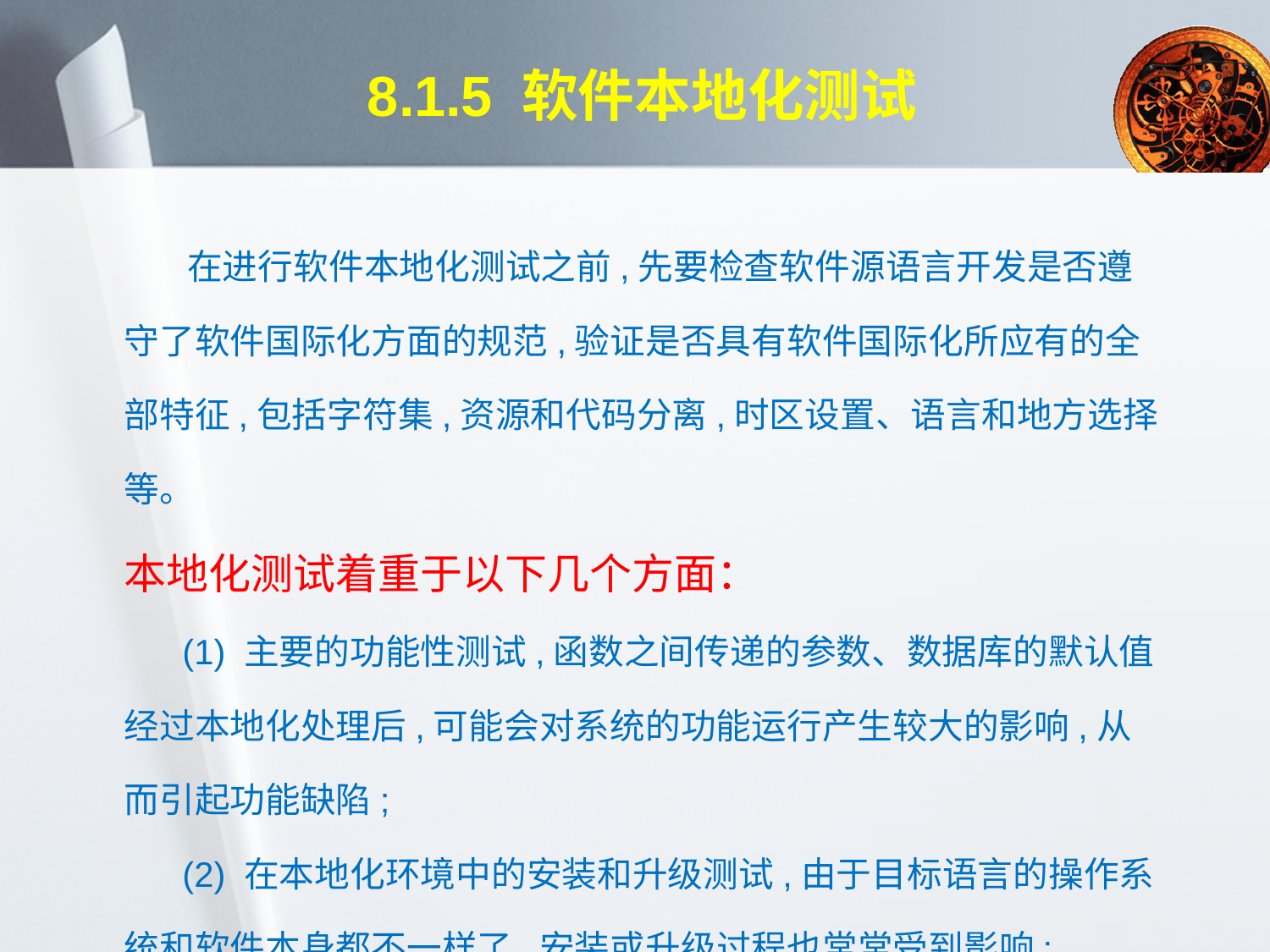

# 8.1.5 软件本地化测试
       在进行软件本地化测试之前,先要检查软件源语言开发是否遵守了软件国际化方面的规范,验证是否具有软件国际化所应有的全部特征,包括字符集,资源和代码分离,时区设置、语言和地方选择等。
本地化测试着重于以下几个方面：
      (1) 主要的功能性测试,函数之间传递的参数、数据库的默认值经过本地化处理后,可能会对系统的功能运行产生较大的影响,从而引起功能缺陷;
      (2) 在本地化环境中的安装和升级测试,由于目标语言的操作系统和软件本身都不一样了,安装或升级过程也常常受到影响;